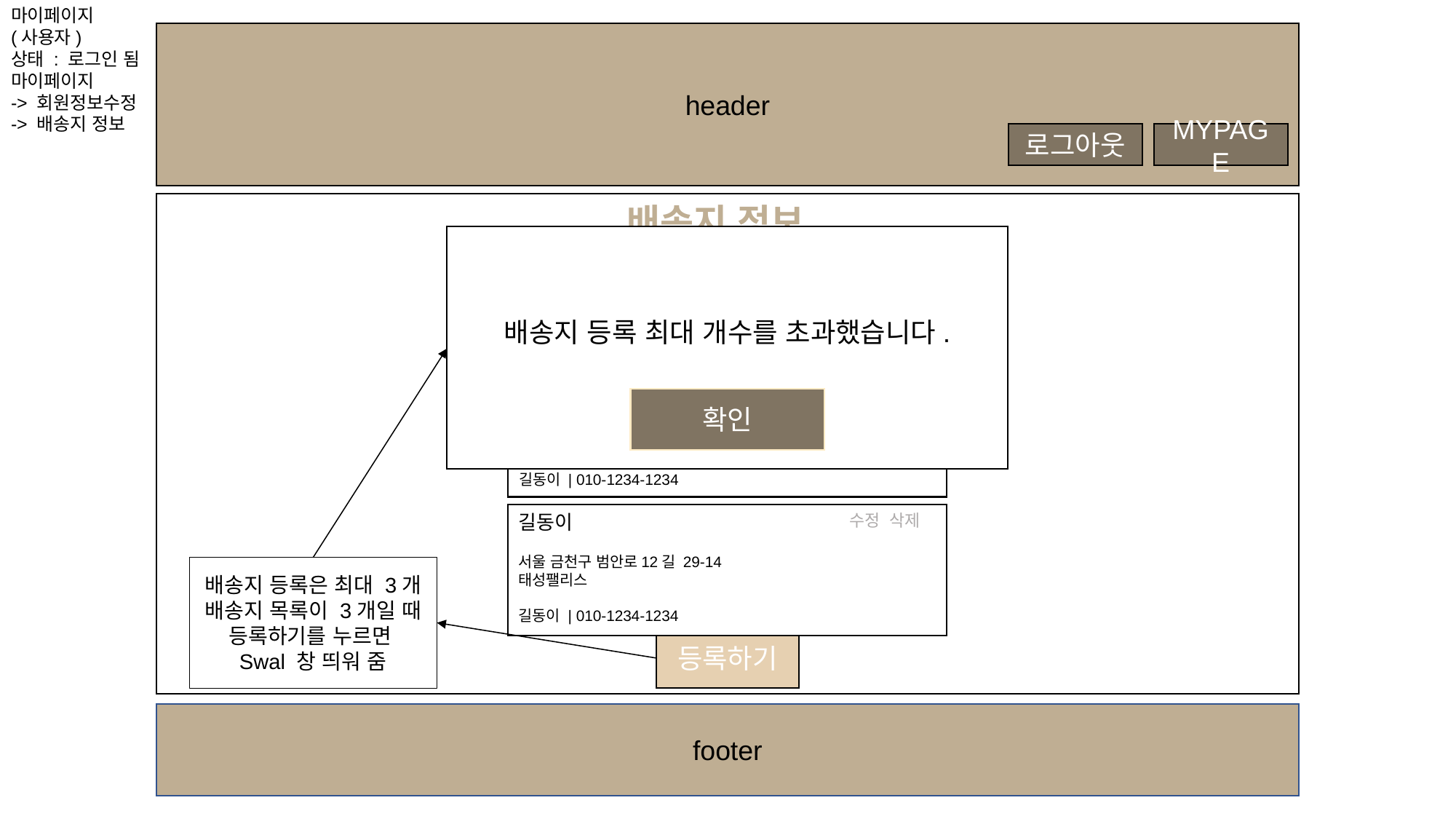

마이페이지
(사용자)
상태 : 로그인 됨
마이페이지
-> 회원정보수정
-> 배송지 정보
header
로그아웃
MYPAGE

배송지 정보
배송지 등록 최대 개수를 초과했습니다.

확인
길동이 (기본배송지)

서울특별시 금천구 가산동 (상세주소)

길동이 | 010-1234-1234
수정  삭제

길동이

서울특별시 동작구 상도동 (상세주소)

길동이 | 010-1234-1234
수정  삭제
길동이

서울 금천구 범안로12길 29-14
태성팰리스

길동이 | 010-1234-1234
수정  삭제

배송지 등록은 최대 3개
배송지 목록이 3개일 때 등록하기를 누르면
Swal 창 띄워 줌
등록하기
footer